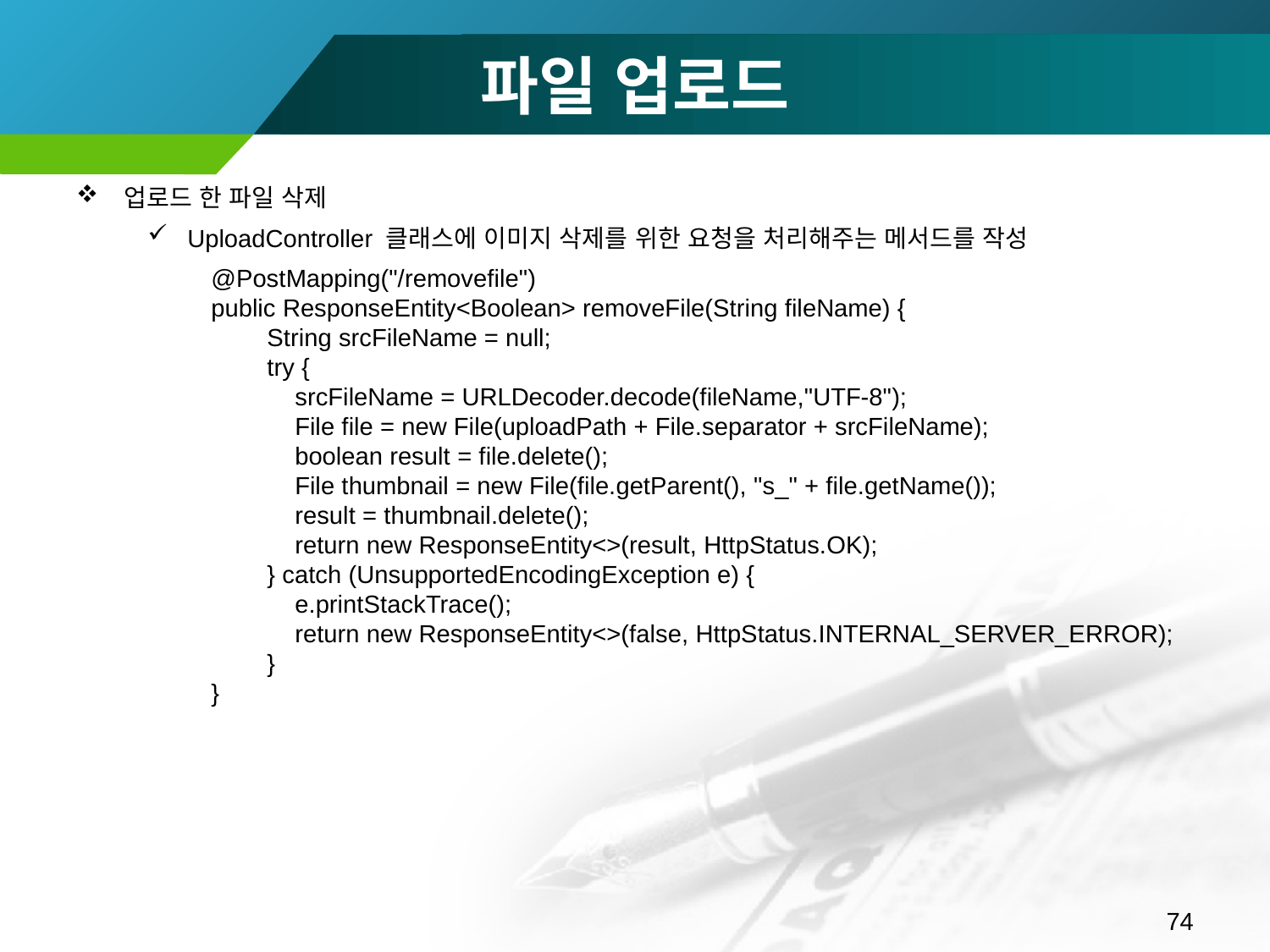

# 파일 업로드
업로드 한 파일 삭제
UploadController 클래스에 이미지 삭제를 위한 요청을 처리해주는 메서드를 작성
@PostMapping("/removefile")
public ResponseEntity<Boolean> removeFile(String fileName) {
        String srcFileName = null;
        try {
            srcFileName = URLDecoder.decode(fileName,"UTF-8");
            File file = new File(uploadPath + File.separator + srcFileName);
            boolean result = file.delete();
            File thumbnail = new File(file.getParent(), "s_" + file.getName());
            result = thumbnail.delete();
            return new ResponseEntity<>(result, HttpStatus.OK);
        } catch (UnsupportedEncodingException e) {
            e.printStackTrace();
            return new ResponseEntity<>(false, HttpStatus.INTERNAL_SERVER_ERROR);
        }
}
74